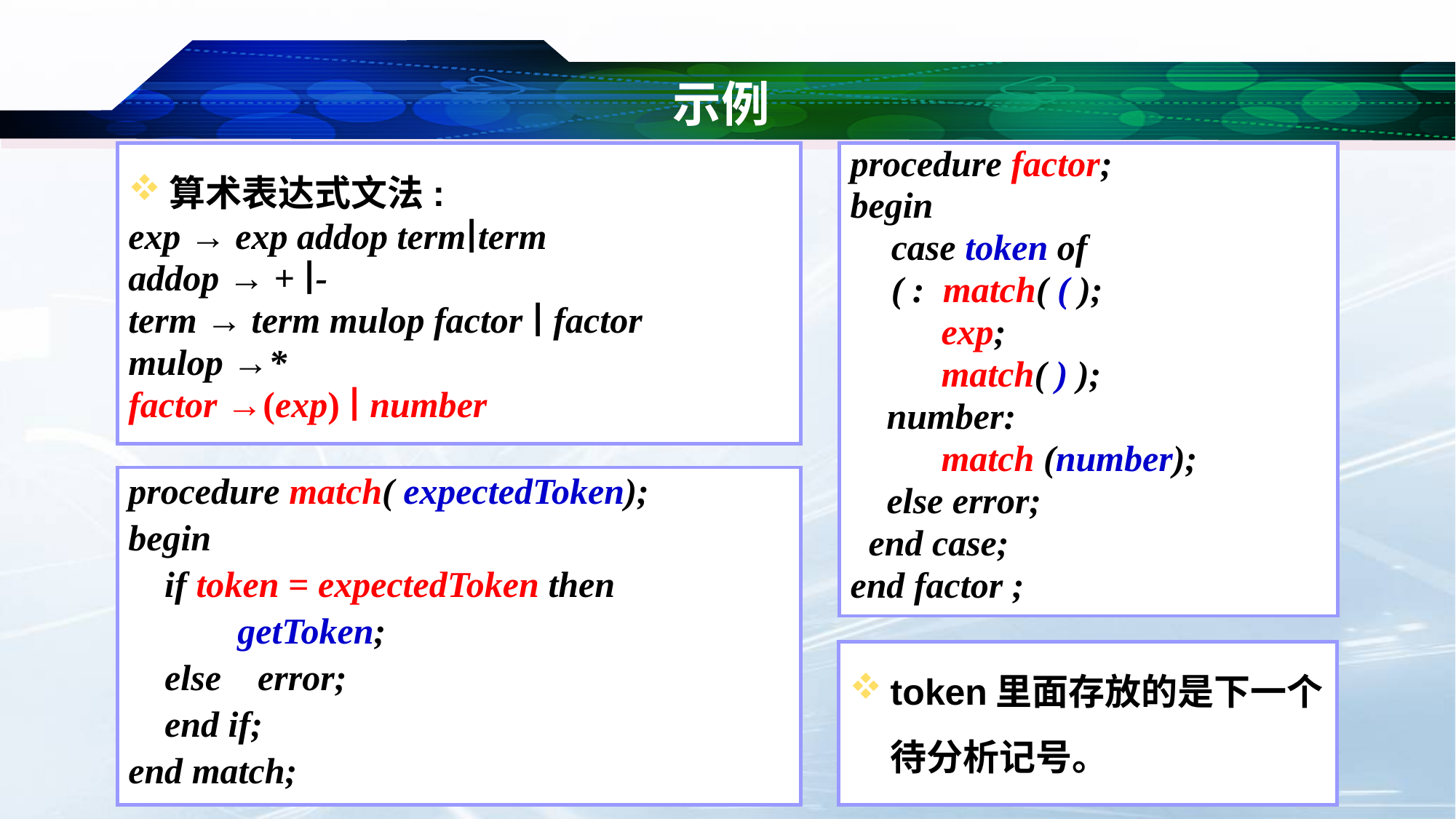

# 示例
算术表达式文法:
exp → exp addop term∣term
addop → + ∣-
term → term mulop factor ∣ factor
mulop →*
factor →(exp) ∣ number

procedure factor;
begin
  	case token of
  	( :  match( ( );
          exp;
          match( ) );
    number:
          match (number);
    else error;
  end case;
end factor ;
procedure match( expectedToken);
begin
    if token = expectedToken then
            getToken;
    else    error;
    end if;
end match;

token里面存放的是下一个待分析记号。